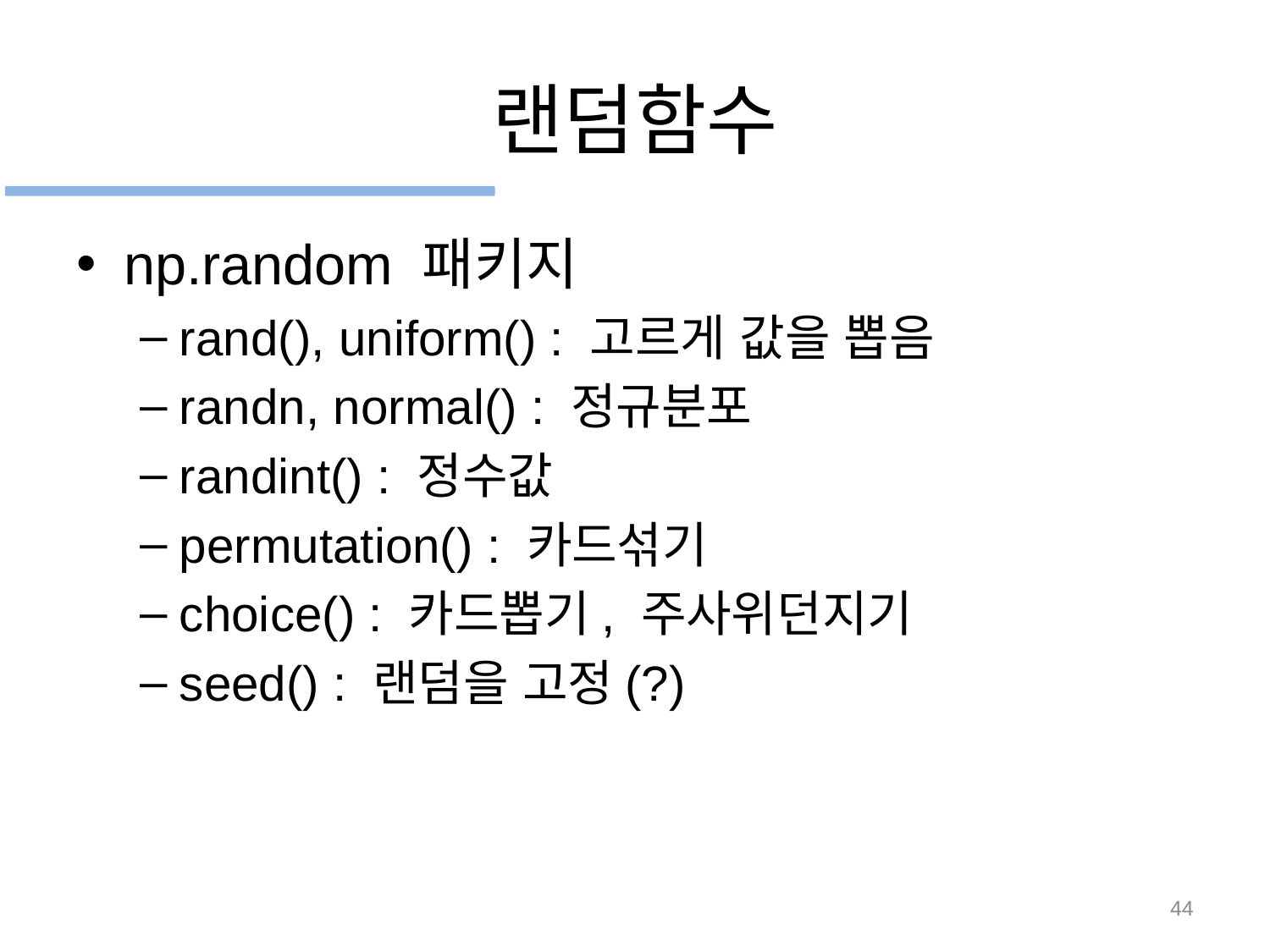

# 랜덤함수

np.random 패키지
rand(), uniform() : 고르게 값을 뽑음
randn, normal() : 정규분포
randint() : 정수값
permutation() : 카드섞기
choice() : 카드뽑기, 주사위던지기
seed() : 랜덤을 고정(?)
44